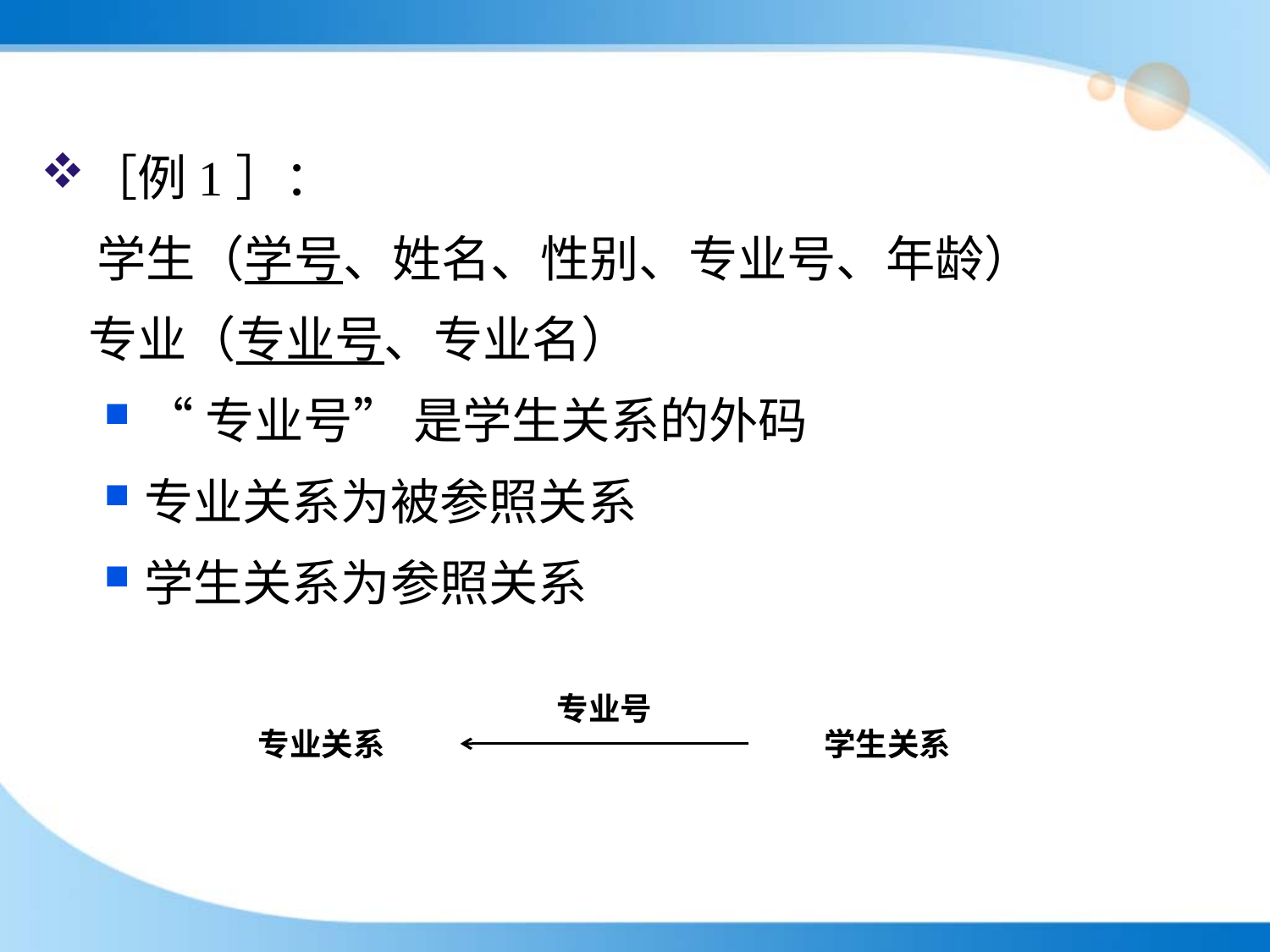

#
［例1］：
    学生（学号、姓名、性别、专业号、年龄）
	专业（专业号、专业名）
“专业号” 是学生关系的外码
专业关系为被参照关系
学生关系为参照关系

专业号
学生关系
专业关系